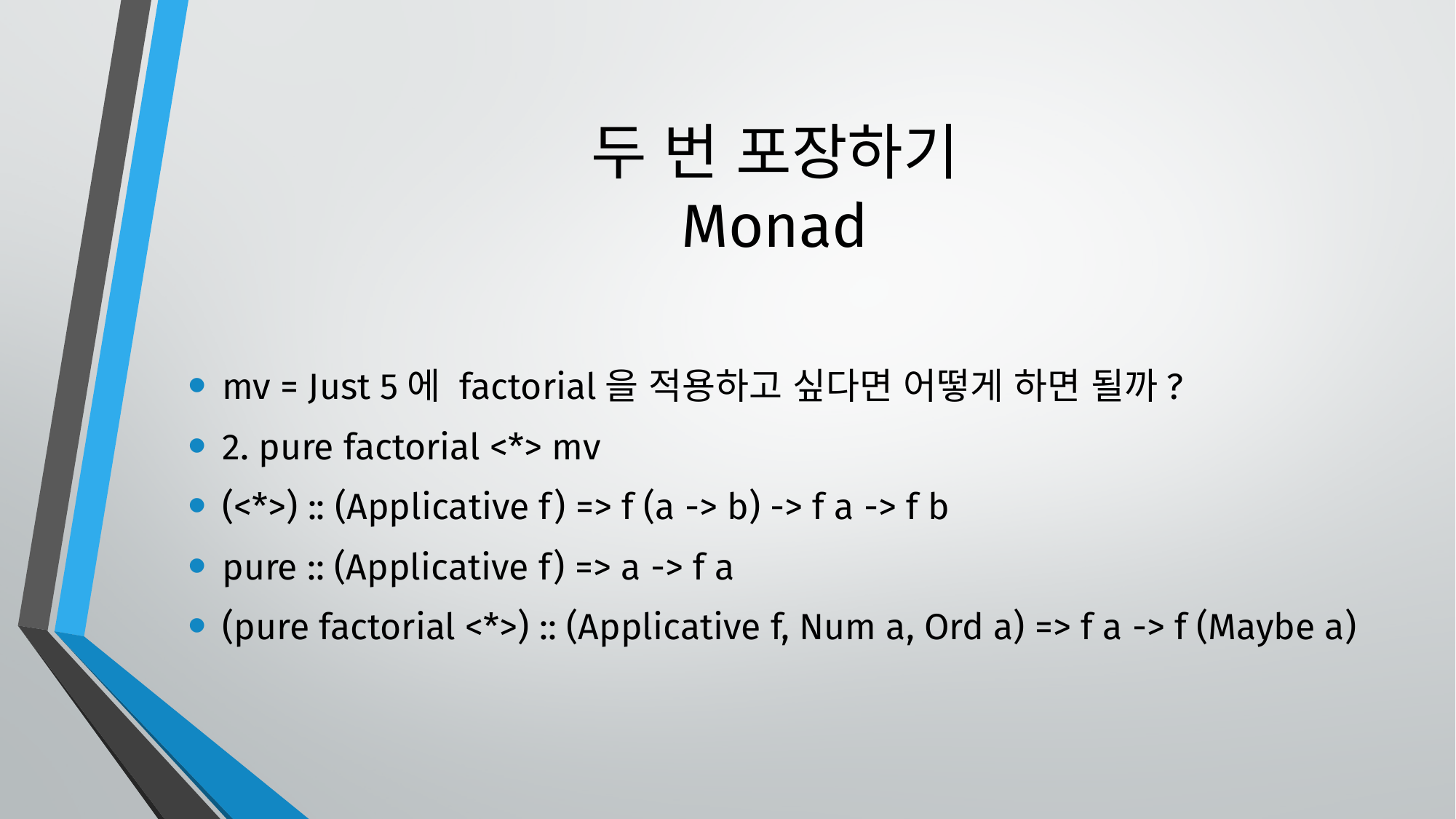

# 두 번 포장하기 Monad
mv = Just 5에 factorial을 적용하고 싶다면 어떻게 하면 될까?
2. pure factorial <*> mv
(<*>) :: (Applicative f) => f (a -> b) -> f a -> f b
pure :: (Applicative f) => a -> f a
(pure factorial <*>) :: (Applicative f, Num a, Ord a) => f a -> f (Maybe a)